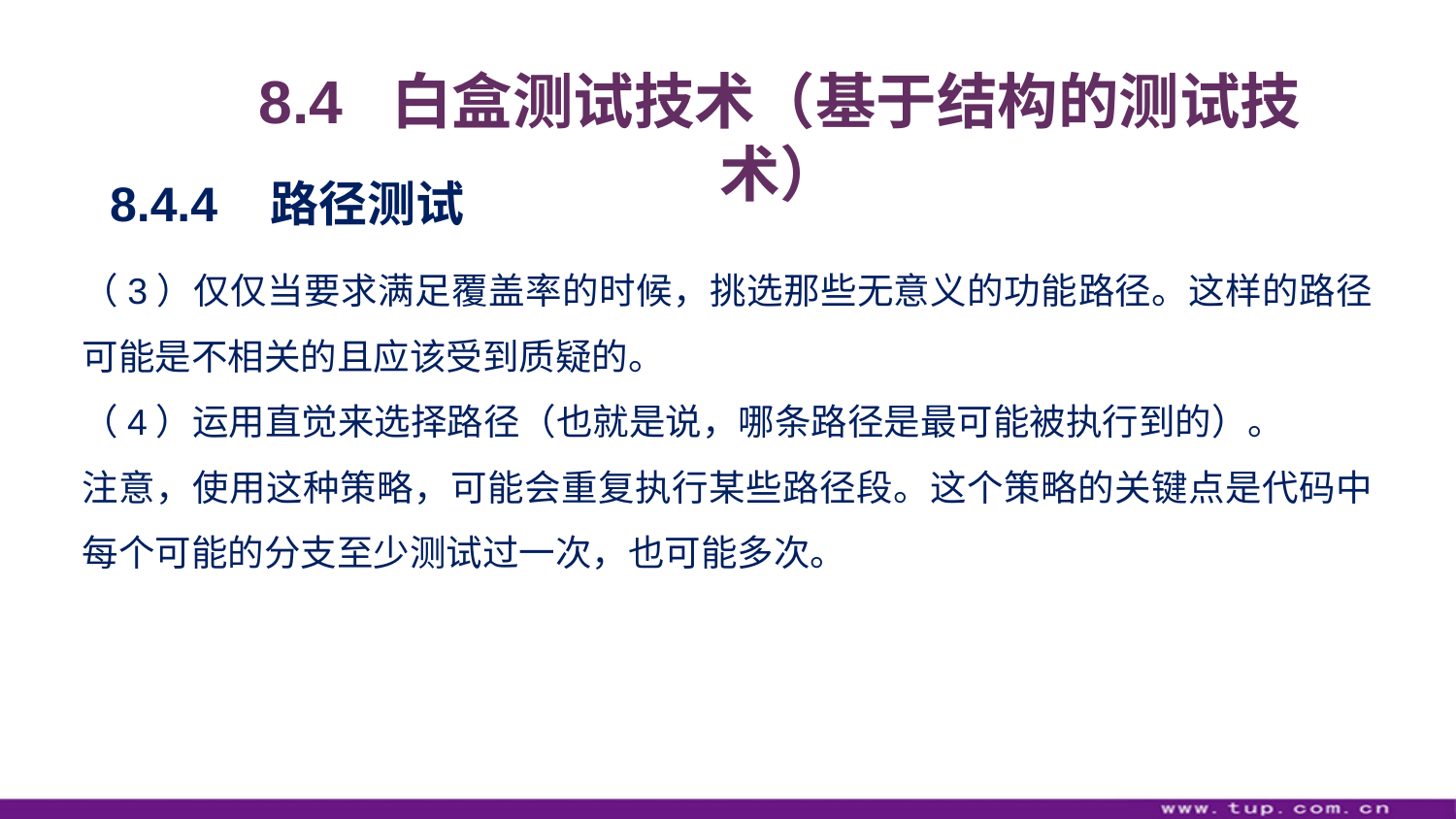

8.4  白盒测试技术（基于结构的测试技术）

8.4.4   路径测试
（3）仅仅当要求满足覆盖率的时候，挑选那些无意义的功能路径。这样的路径可能是不相关的且应该受到质疑的。
（4）运用直觉来选择路径（也就是说，哪条路径是最可能被执行到的）。
注意，使用这种策略，可能会重复执行某些路径段。这个策略的关键点是代码中每个可能的分支至少测试过一次，也可能多次。